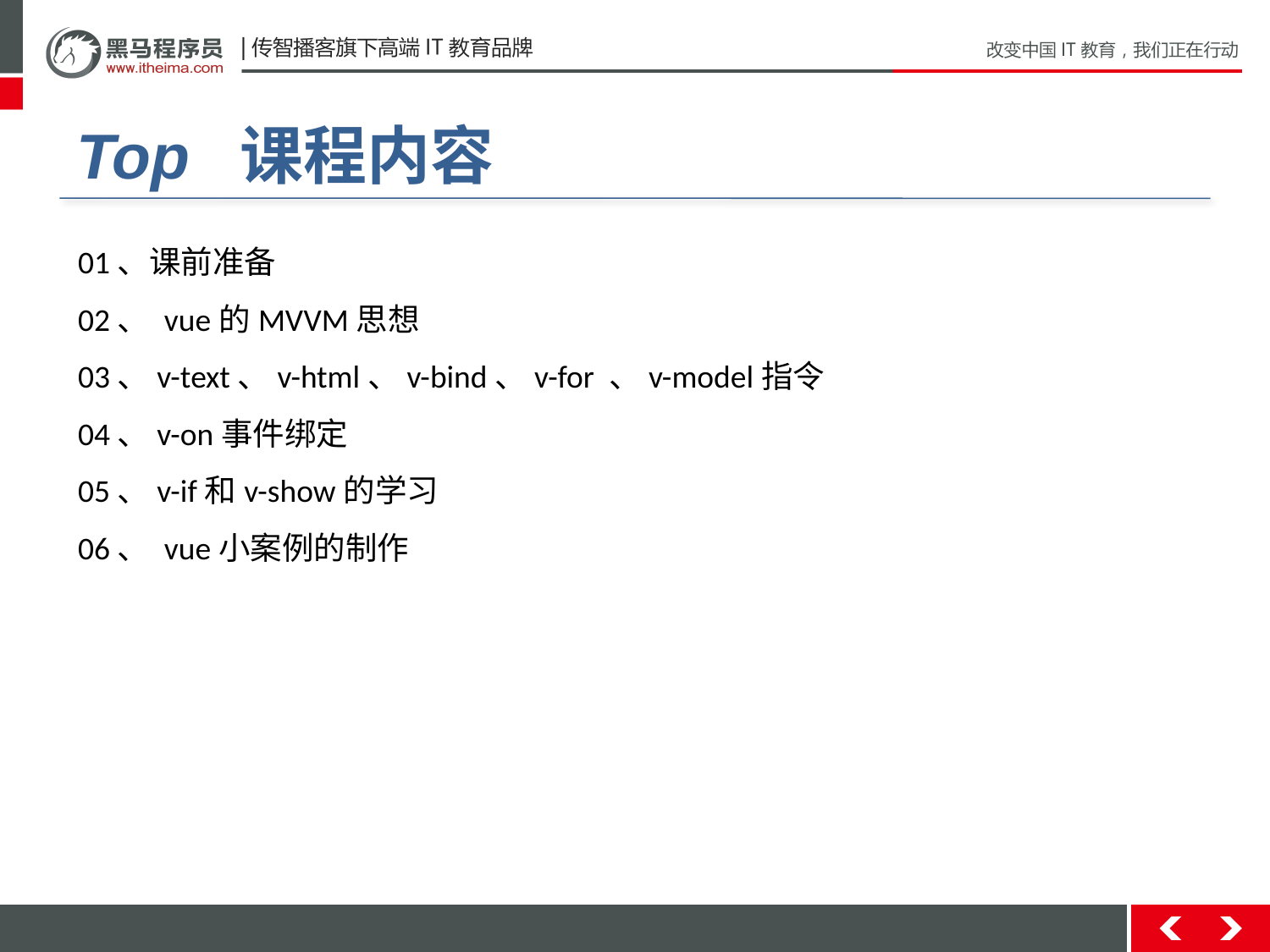

# Top  课程内容
01、课前准备
02、 vue的MVVM思想
03、v-text、v-html、v-bind、v-for 、v-model指令
04、v-on事件绑定
05、v-if和v-show的学习
06、 vue小案例的制作